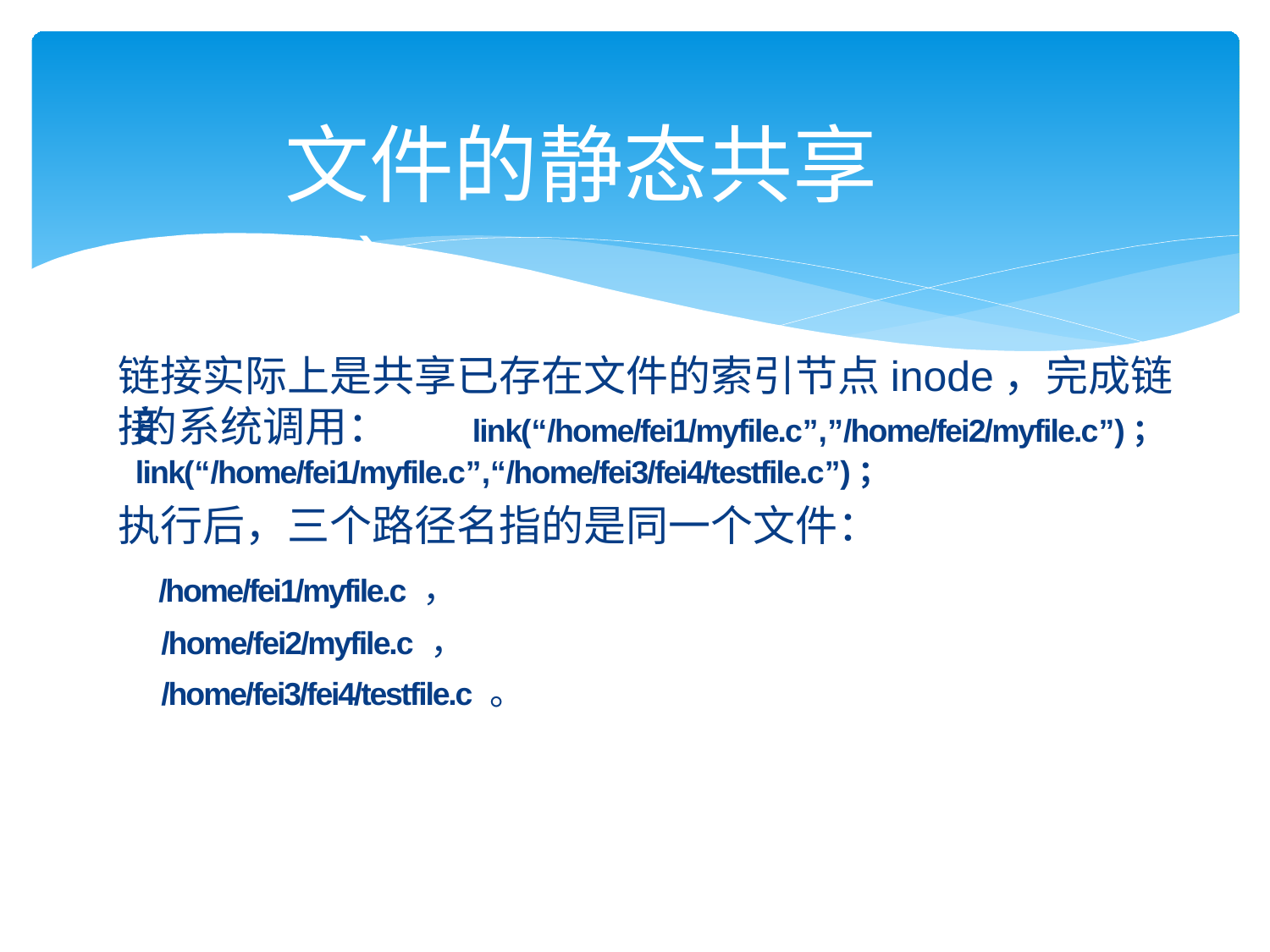

# 文件的静态共享(2)
链接实际上是共享已存在文件的索引节点inode，完成链接
的系统调用：
link(“/home/fei1/myfile.c”,”/home/fei2/myfile.c”)；
link(“/home/fei1/myfile.c”,“/home/fei3/fei4/testfile.c”)；
执行后，三个路径名指的是同一个文件：
/home/fei1/myfile.c ，
/home/fei2/myfile.c ，
/home/fei3/fei4/testfile.c 。